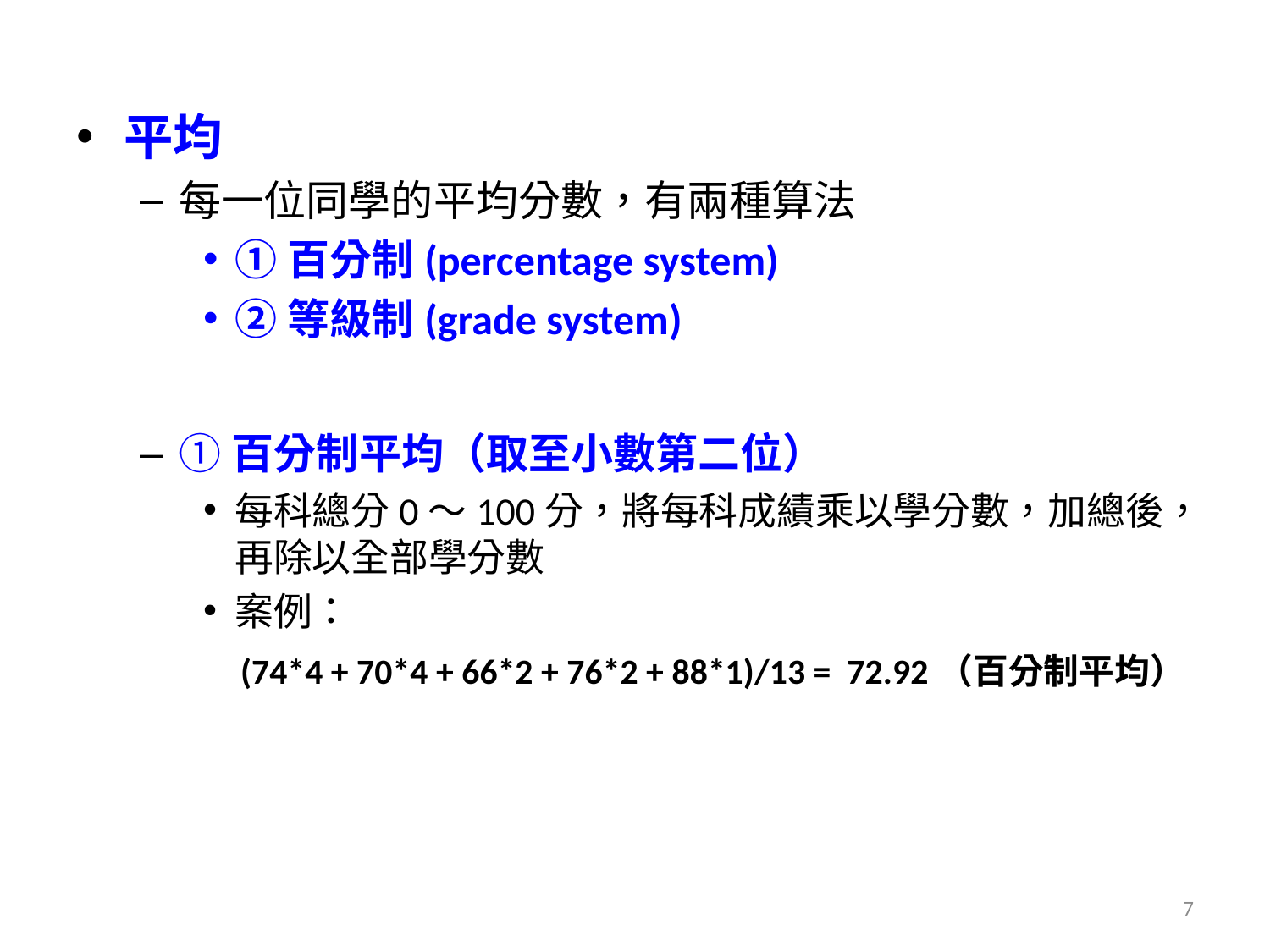

平均
每一位同學的平均分數，有兩種算法
①百分制(percentage system)
②等級制(grade system)

①百分制平均（取至小數第二位）
每科總分0〜100分，將每科成績乘以學分數，加總後，再除以全部學分數
案例：
    (74*4 + 70*4 + 66*2 + 76*2 + 88*1)/13 =  72.92（百分制平均）
7